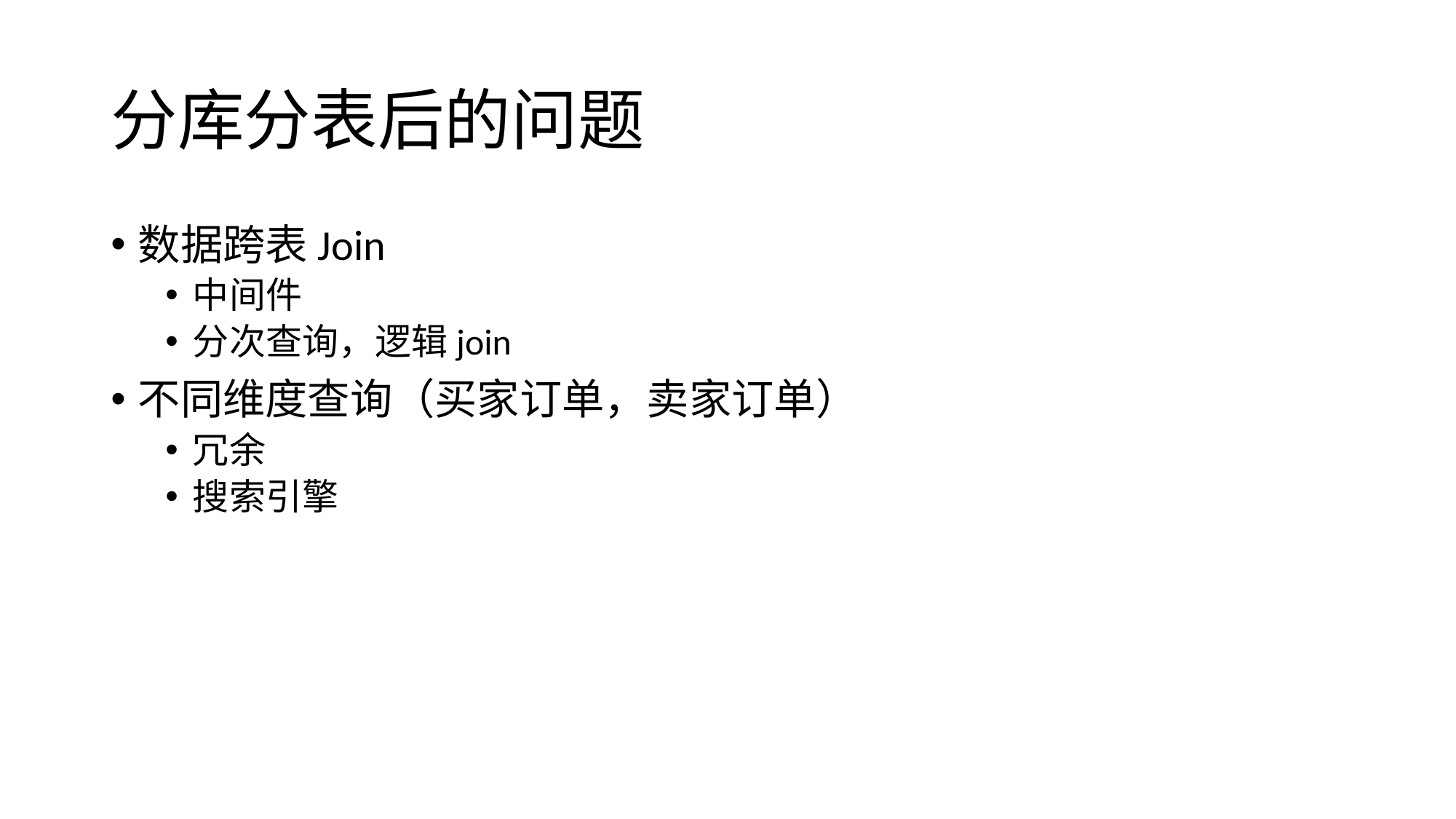

# 分库分表后的问题
数据跨表Join
中间件
分次查询，逻辑join
不同维度查询（买家订单，卖家订单）
冗余
搜索引擎